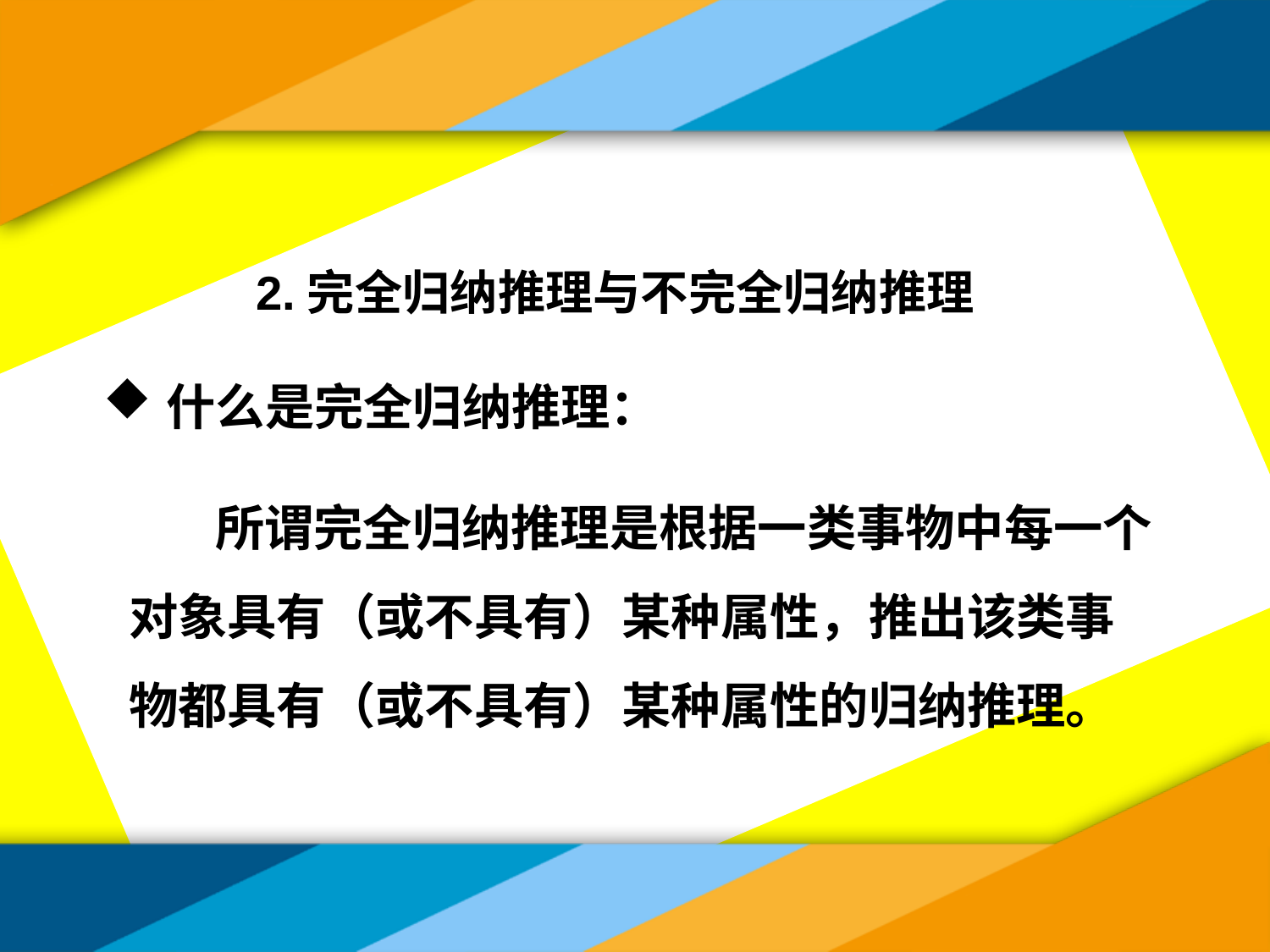

2.完全归纳推理与不完全归纳推理
什么是完全归纳推理：

        所谓完全归纳推理是根据一类事物中每一个对象具有（或不具有）某种属性，推出该类事物都具有（或不具有）某种属性的归纳推理。